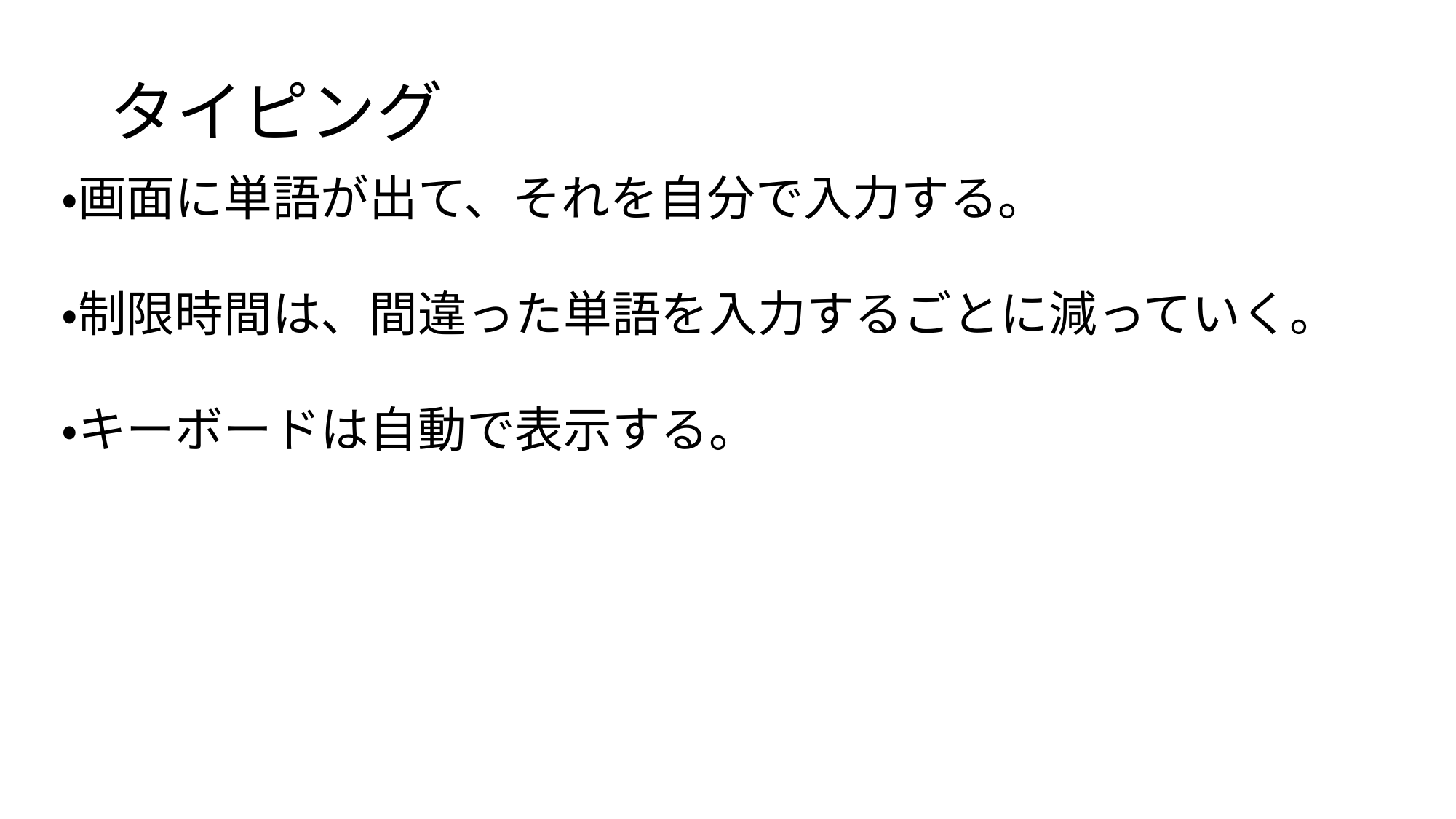

# タイピング
・画面に単語が出て、それを自分で入力する。

・制限時間は、間違った単語を入力するごとに減っていく。

・キーボードは自動で表示する。